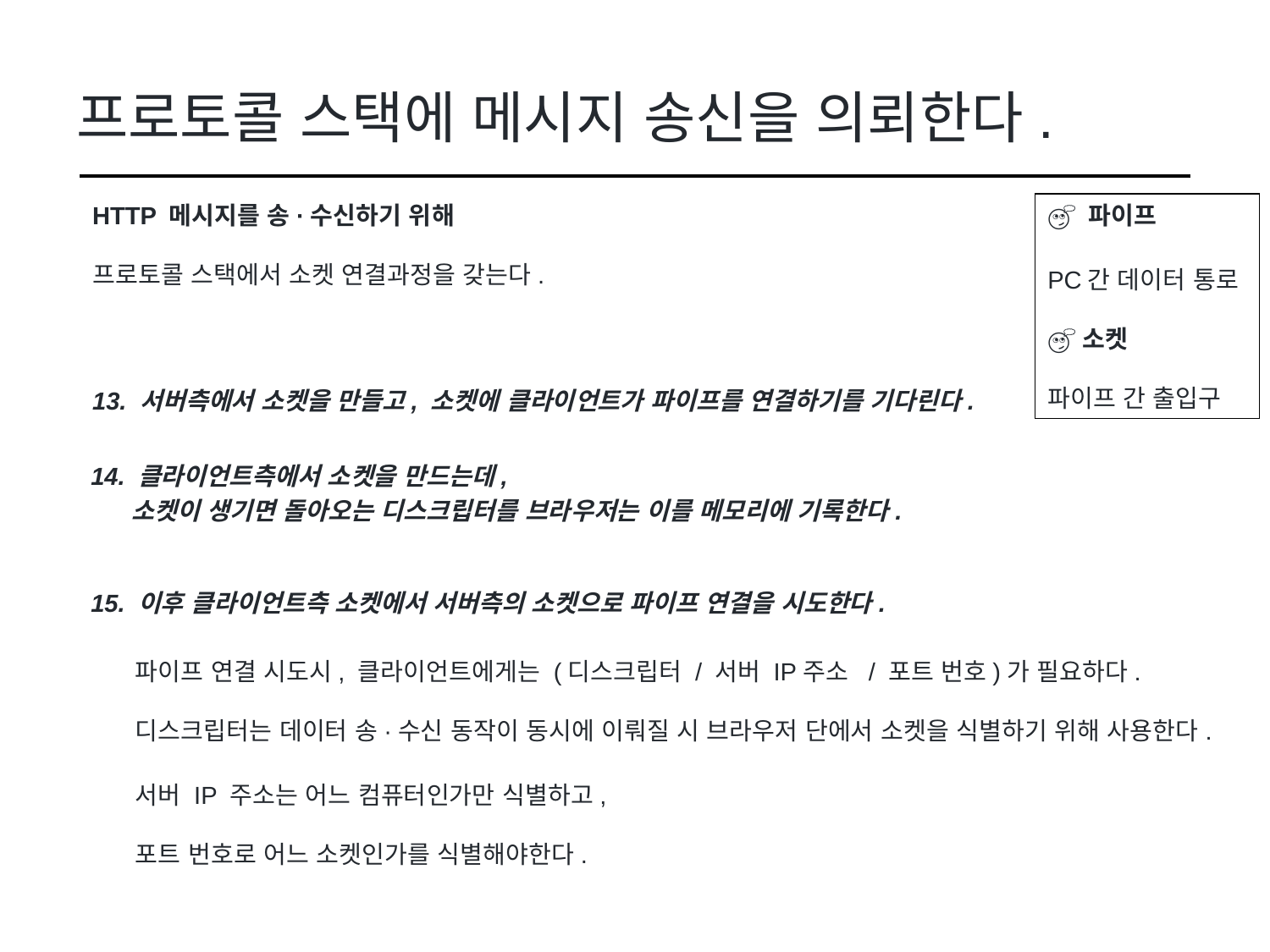

# 프로토콜 스택에 메시지 송신을 의뢰한다.
HTTP 메시지를 송·수신하기 위해
프로토콜 스택에서 소켓 연결과정을 갖는다.
🤔 파이프
PC간 데이터 통로
🤔 소켓
파이프 간 출입구
13. 서버측에서 소켓을 만들고, 소켓에 클라이언트가 파이프를 연결하기를 기다린다.
14. 클라이언트측에서 소켓을 만드는데,
     소켓이 생기면 돌아오는 디스크립터를 브라우저는 이를 메모리에 기록한다.
15. 이후 클라이언트측 소켓에서 서버측의 소켓으로 파이프 연결을 시도한다.
파이프 연결 시도시, 클라이언트에게는 (디스크립터 / 서버 IP주소  / 포트 번호)가 필요하다.
디스크립터는 데이터 송·수신 동작이 동시에 이뤄질 시 브라우저 단에서 소켓을 식별하기 위해 사용한다.
서버 IP 주소는 어느 컴퓨터인가만 식별하고,
포트 번호로 어느 소켓인가를 식별해야한다.